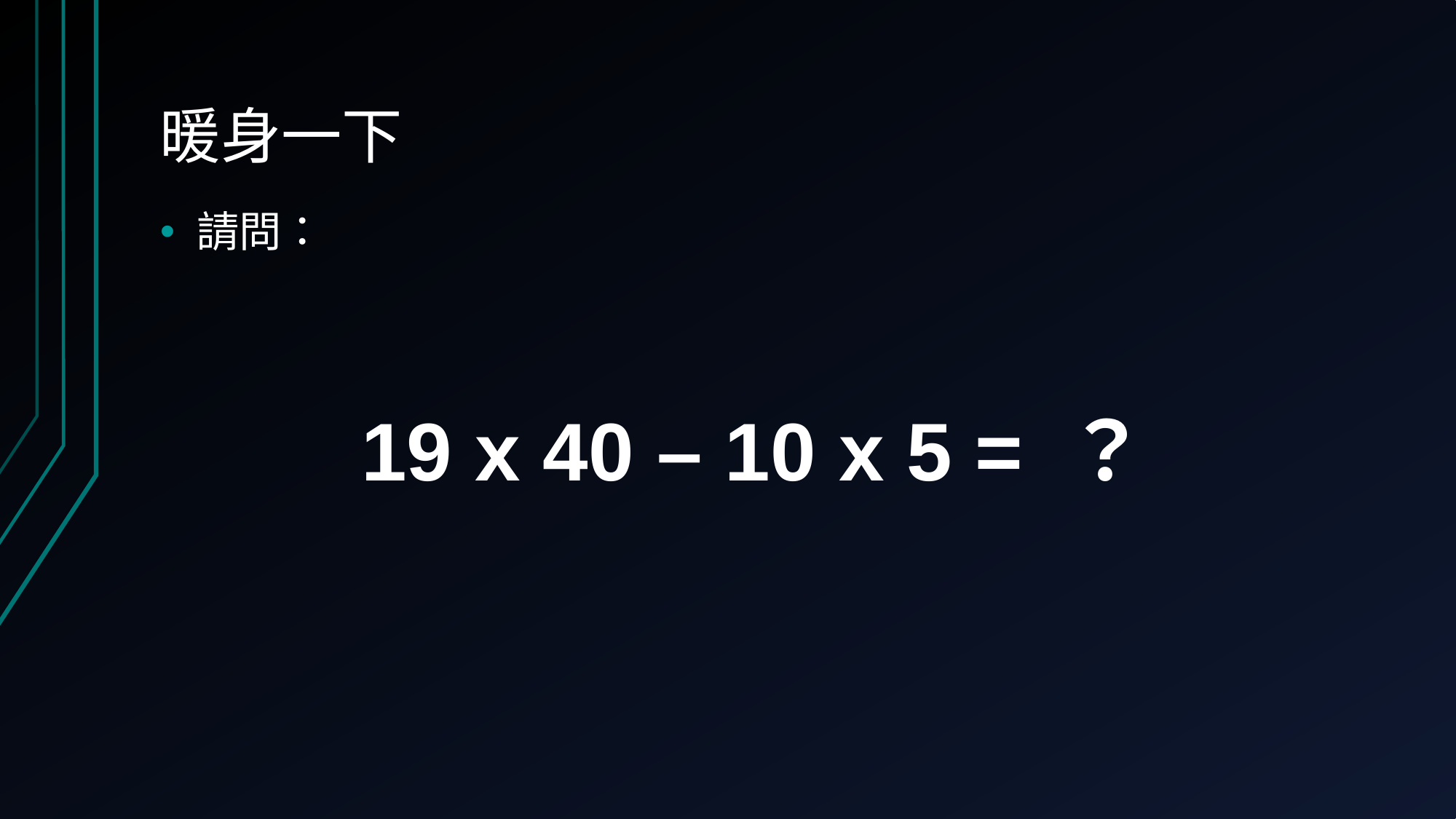

# 暖身一下
請問：
19 x 40 – 10 x 5 = ？